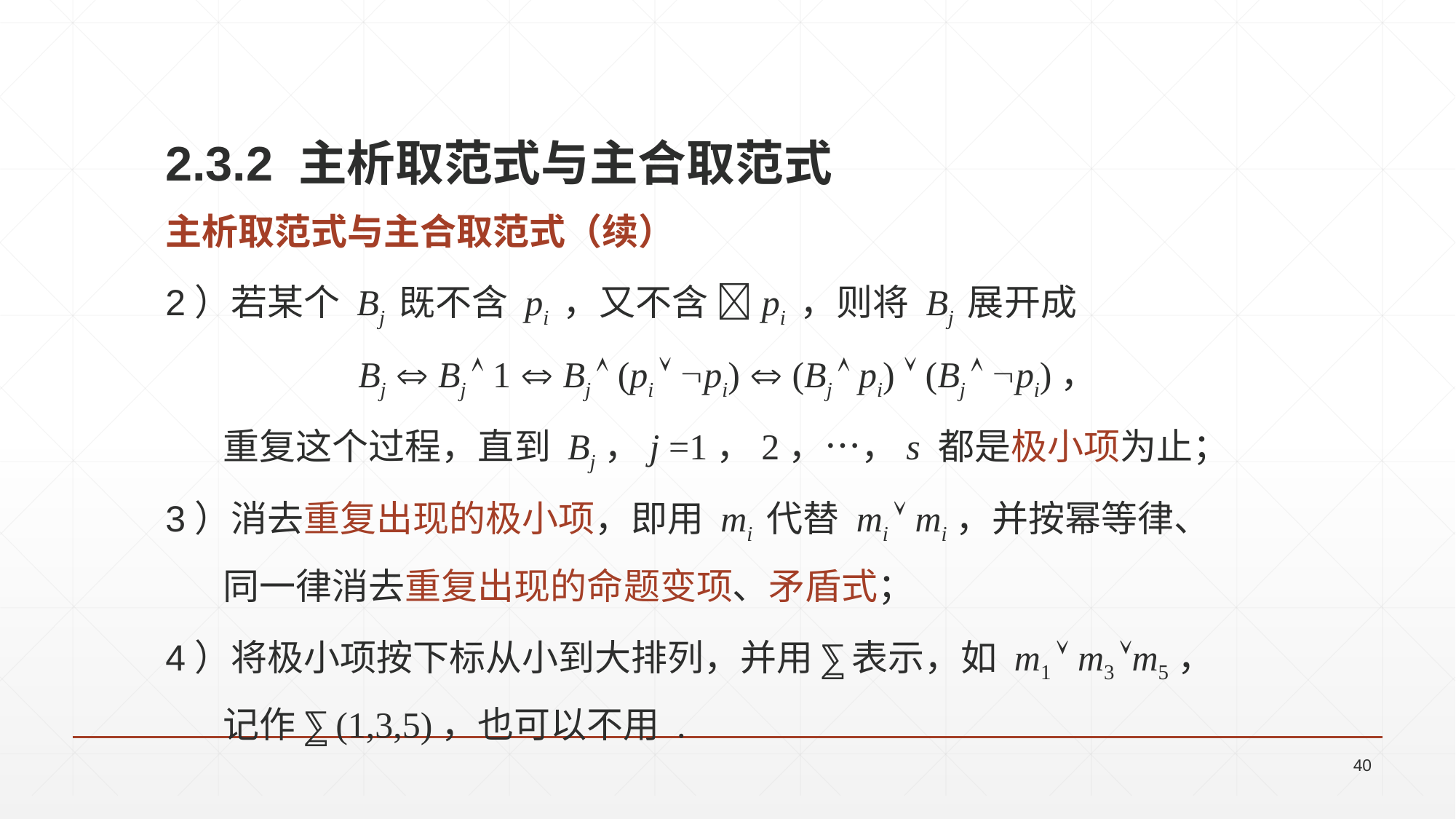

2.3.2 主析取范式与主合取范式
主析取范式与主合取范式（续）
2）若某个 Bj 既不含 pi ，又不含 ¬pi ，则将 Bj 展开成
Bj ⇔ Bj ∧ 1 ⇔ Bj ∧ (pi ∨ ¬pi) ⇔ (Bj ∧ pi) ∨ (Bj ∧ ¬pi)，
      重复这个过程，直到 Bj，j =1，2，…，s 都是极小项为止；
3）消去重复出现的极小项，即用 mi 代替 mi ∨ mi，并按幂等律、
      同一律消去重复出现的命题变项、矛盾式；
4）将极小项按下标从小到大排列，并用 ⅀ 表示，如 m1 ∨ m3 ∨m5，
      记作 ⅀(1,3,5)，也可以不用 .
40